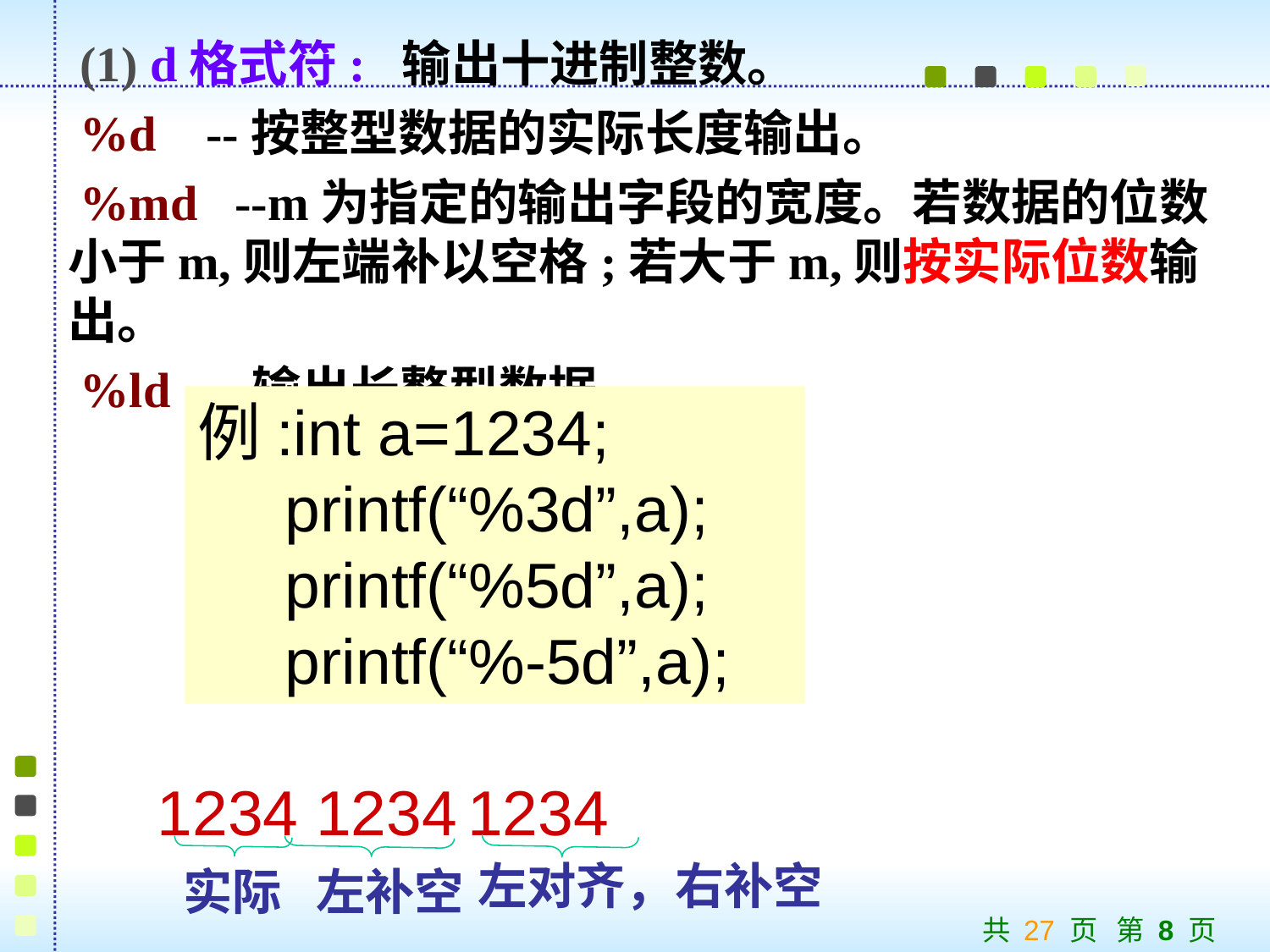

(1) d格式符:  输出十进制整数。
 %d    --按整型数据的实际长度输出。
 %md   --m为指定的输出字段的宽度。若数据的位数小于m,则左端补以空格;若大于m,则按实际位数输出。
 %ld   --输出长整型数据.

例:int a=1234;
     printf(“%3d”,a);
     printf(“%5d”,a);
     printf(“%-5d”,a);
1234 1234
1234

实际   左补空
左对齐，右补空
共 27 页   第 8 页